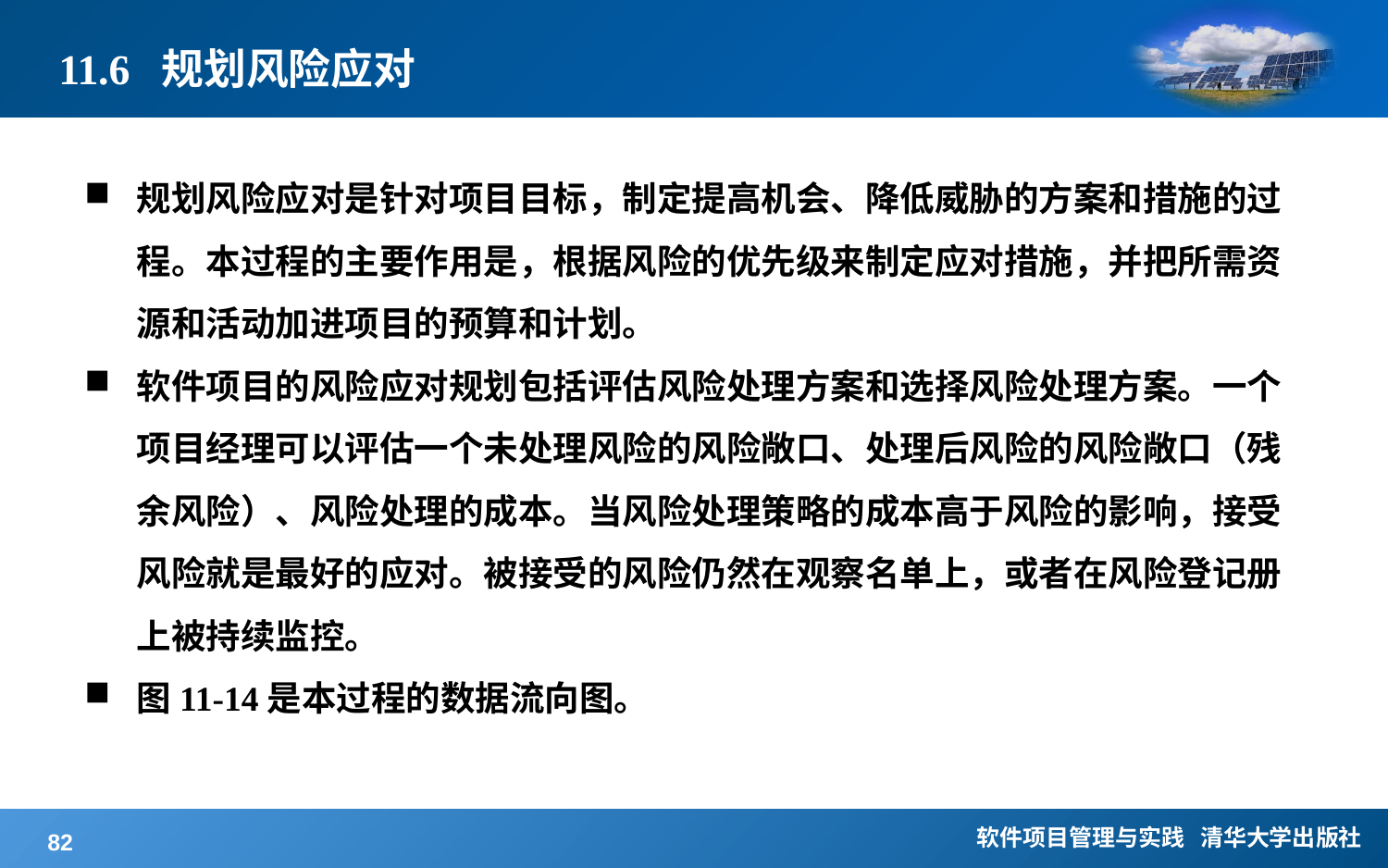

# 11.6  规划风险应对
规划风险应对是针对项目目标，制定提高机会、降低威胁的方案和措施的过程。本过程的主要作用是，根据风险的优先级来制定应对措施，并把所需资源和活动加进项目的预算和计划。
软件项目的风险应对规划包括评估风险处理方案和选择风险处理方案。一个项目经理可以评估一个未处理风险的风险敞口、处理后风险的风险敞口（残余风险）、风险处理的成本。当风险处理策略的成本高于风险的影响，接受风险就是最好的应对。被接受的风险仍然在观察名单上，或者在风险登记册上被持续监控。
图11-14是本过程的数据流向图。